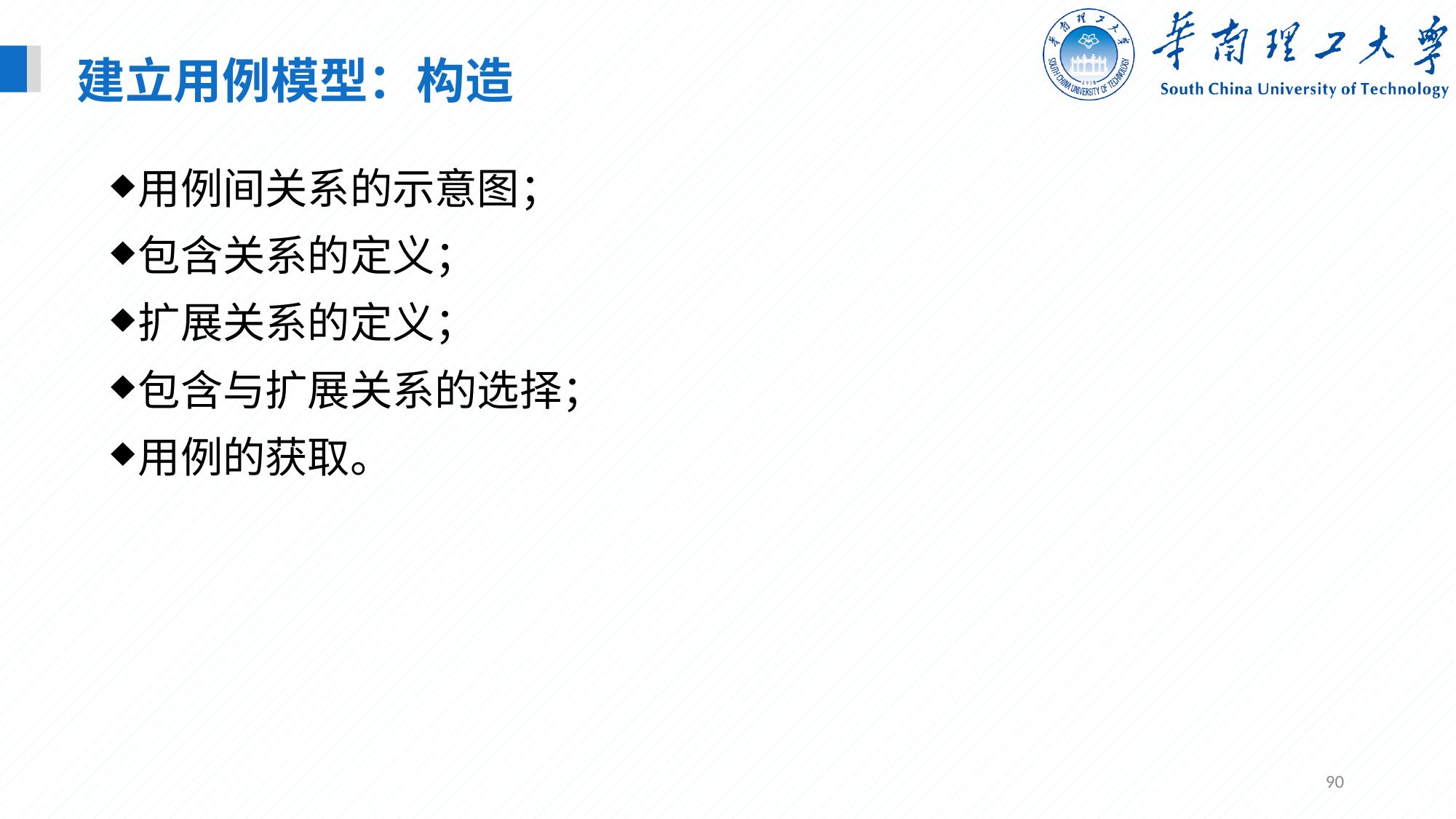

建立用例模型：构造
用例间关系的示意图；
包含关系的定义；
扩展关系的定义；
包含与扩展关系的选择；
用例的获取。
90